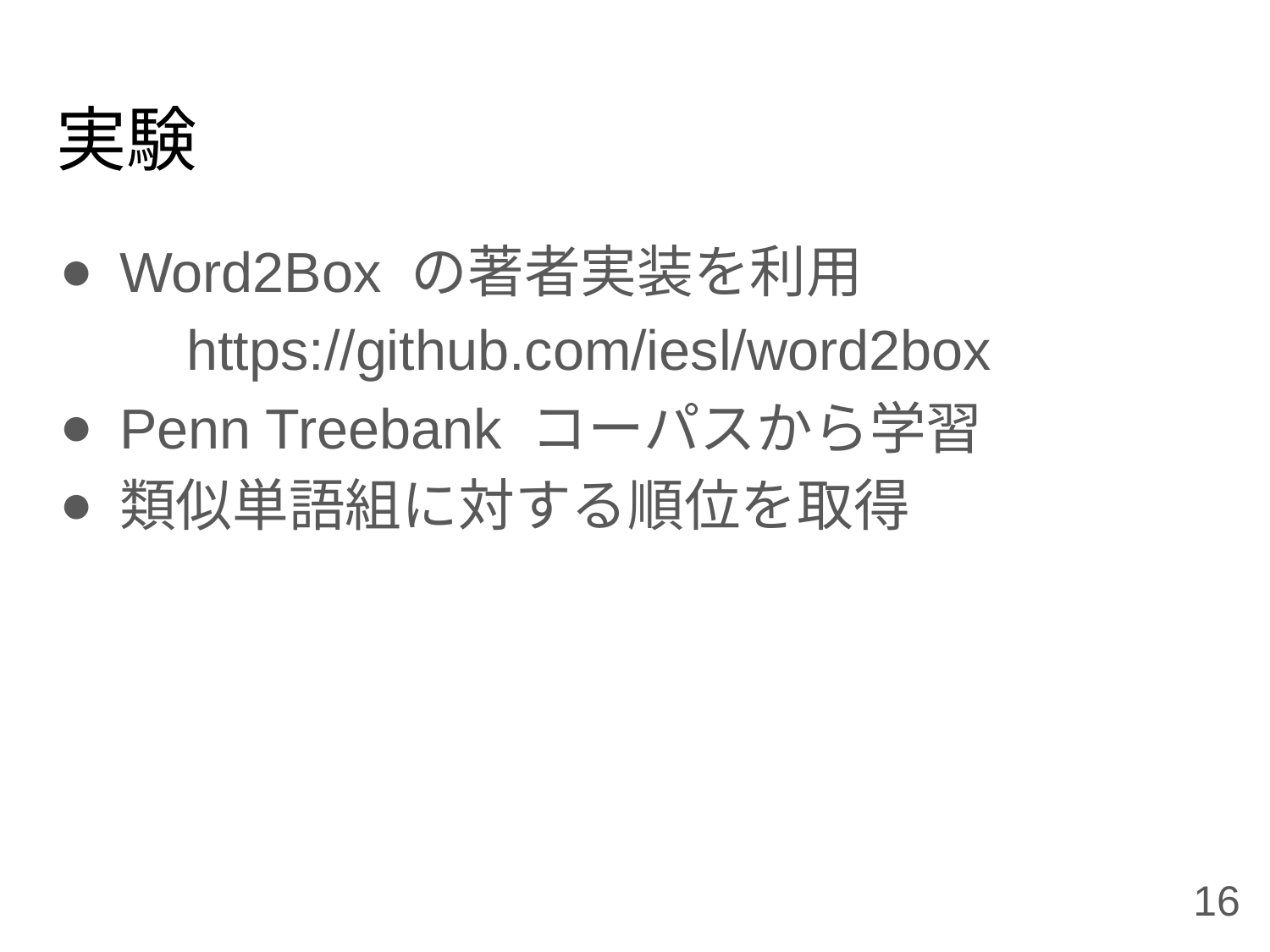

# 実験
Word2Box の著者実装を利用
	https://github.com/iesl/word2box
Penn Treebank コーパスから学習
類似単語組に対する順位を取得
16